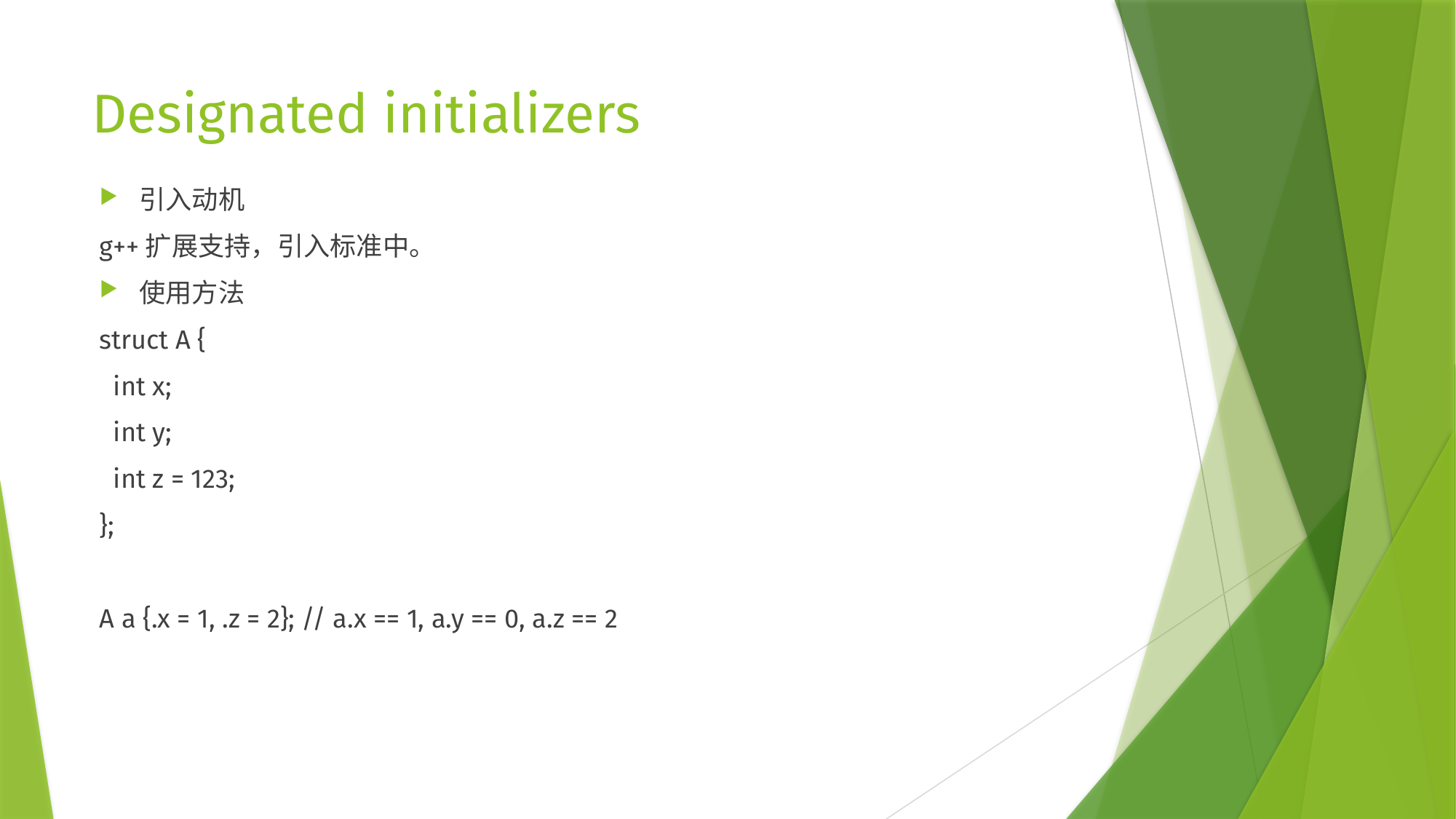

# Designated initializers
引入动机
g++扩展支持，引入标准中。
使用方法
struct A {
  int x;
  int y;
  int z = 123;
};

A a {.x = 1, .z = 2}; // a.x == 1, a.y == 0, a.z == 2